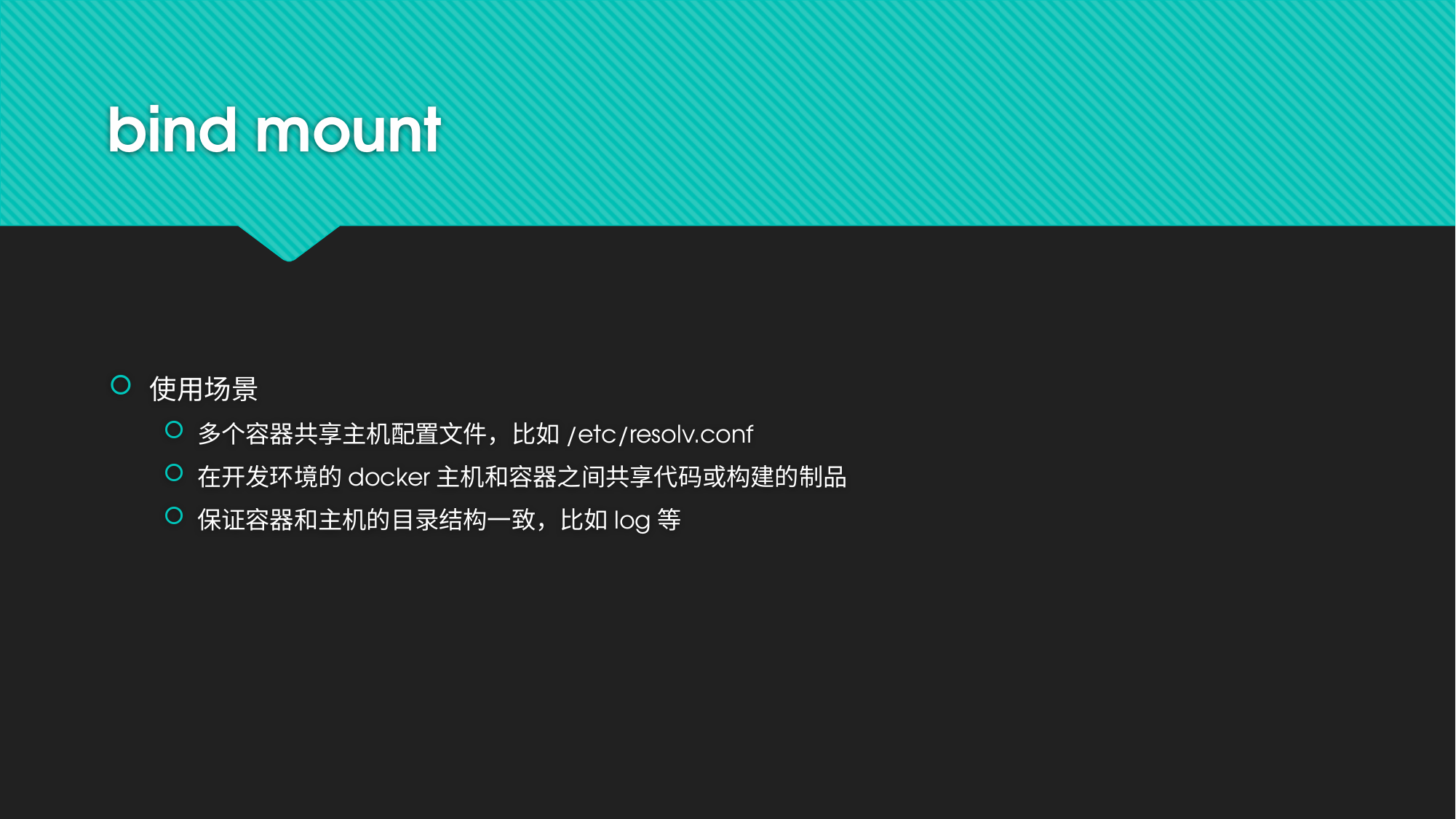

# bind mount
使用场景
多个容器共享主机配置文件，比如/etc/resolv.conf
在开发环境的docker主机和容器之间共享代码或构建的制品
保证容器和主机的目录结构一致，比如log等